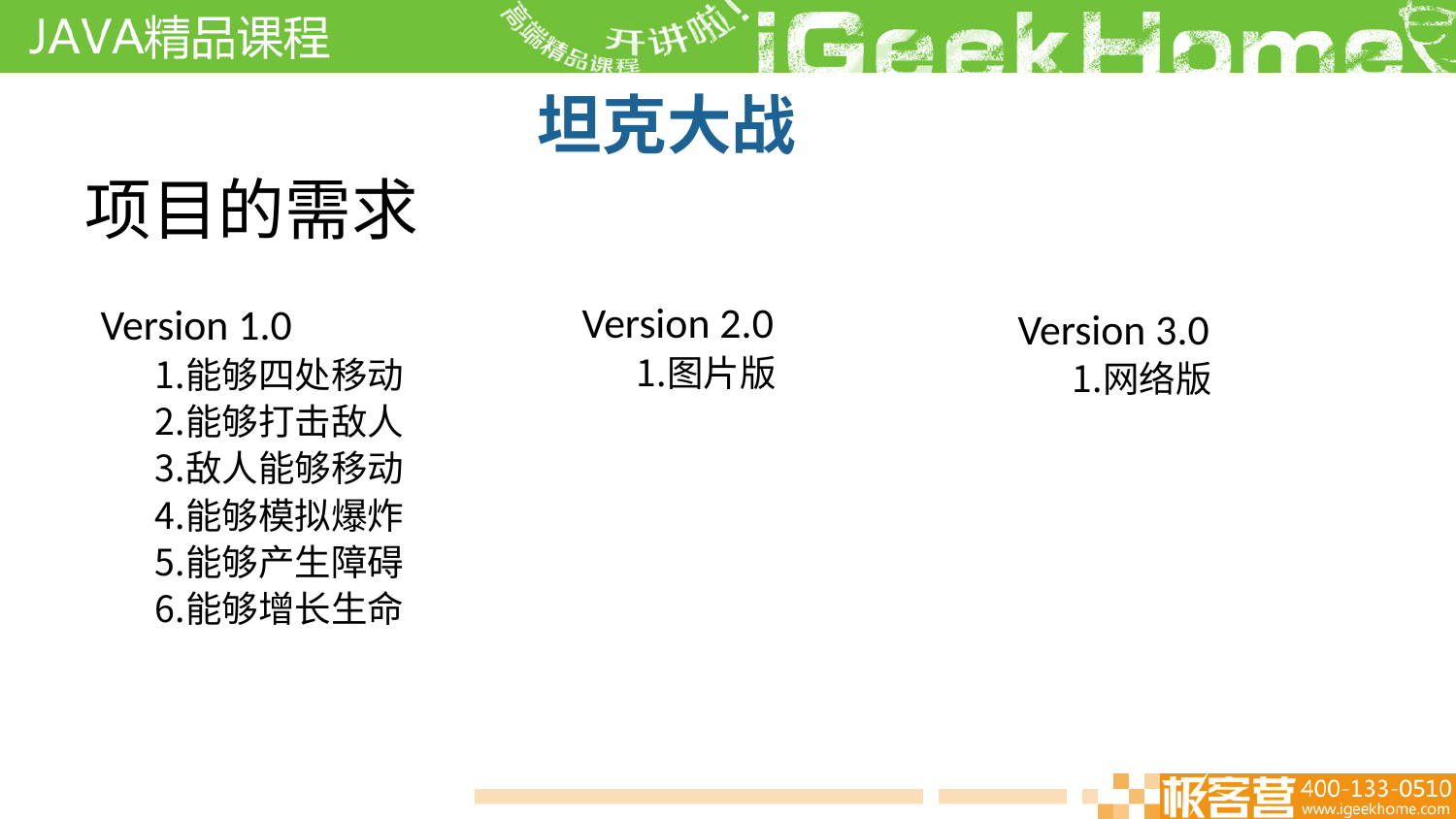

坦克大战
# 项目的需求
Version 2.0
图片版
Version 1.0
能够四处移动
能够打击敌人
敌人能够移动
能够模拟爆炸
能够产生障碍
能够增长生命
Version 3.0
网络版